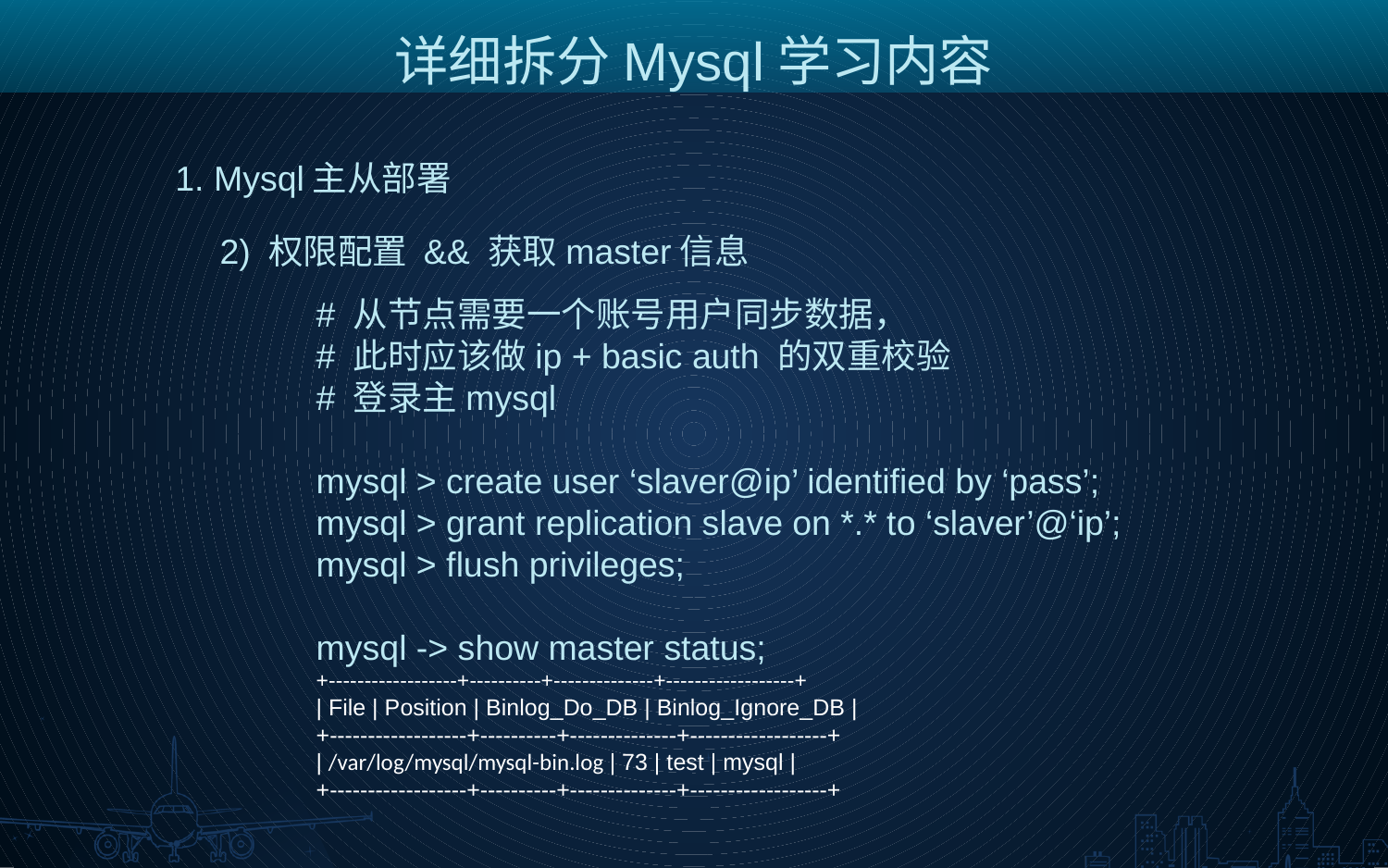

详细拆分Mysql学习内容
1. Mysql主从部署
2) 权限配置 && 获取master信息
# 从节点需要一个账号用户同步数据，
# 此时应该做ip + basic auth 的双重校验
# 登录主mysql

mysql > create user ‘slaver@ip’ identified by ‘pass’;
mysql > grant replication slave on *.* to ‘slaver’@‘ip’;
mysql > flush privileges;

mysql -> show master status;
+------------------+----------+--------------+------------------+
| File | Position | Binlog_Do_DB | Binlog_Ignore_DB |
+------------------+----------+--------------+------------------+
| /var/log/mysql/mysql-bin.log | 73 | test | mysql |
+------------------+----------+--------------+------------------+